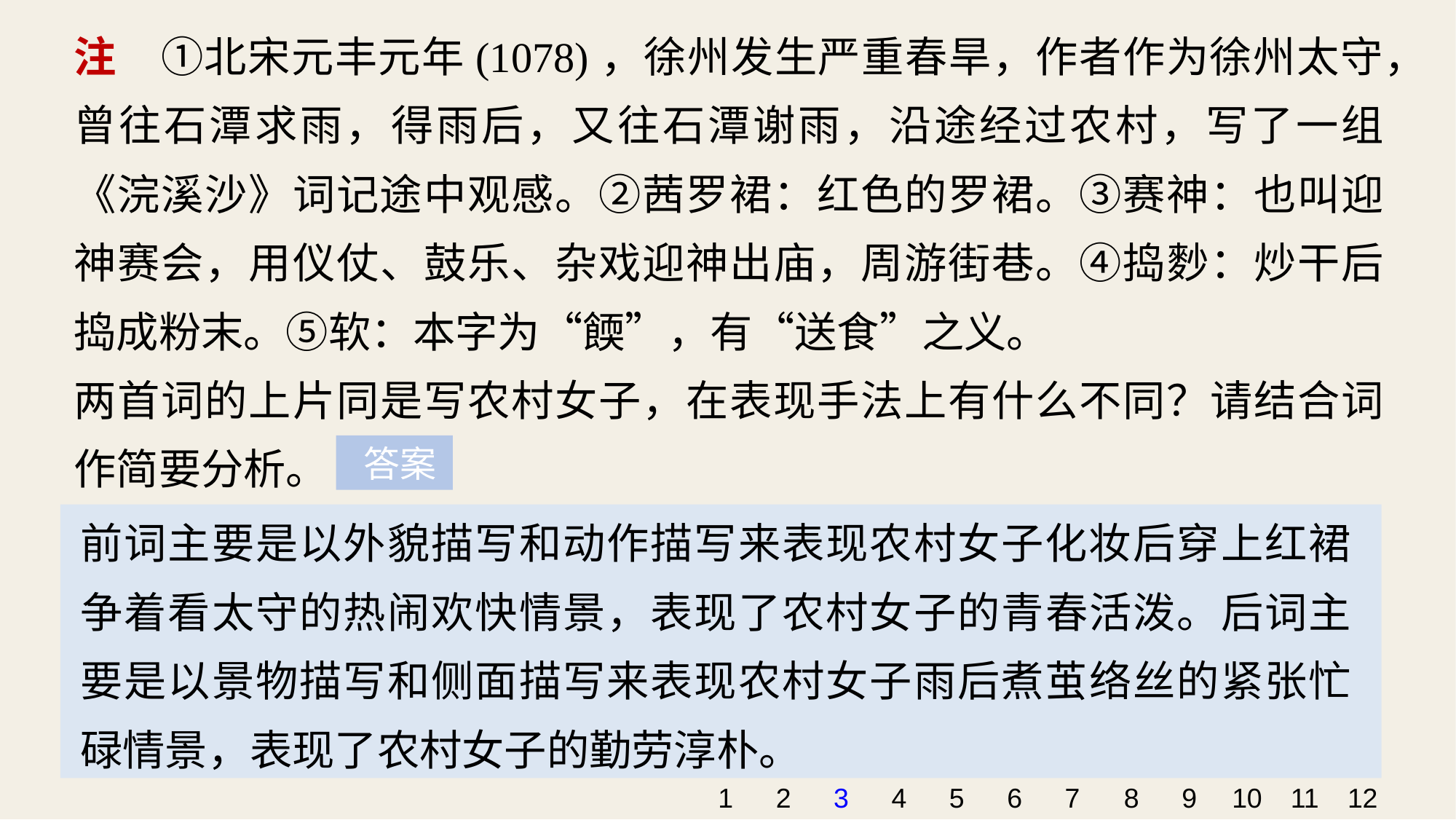

注　①北宋元丰元年(1078)，徐州发生严重春旱，作者作为徐州太守，曾往石潭求雨，得雨后，又往石潭谢雨，沿途经过农村，写了一组《浣溪沙》词记途中观感。②茜罗裙：红色的罗裙。③赛神：也叫迎神赛会，用仪仗、鼓乐、杂戏迎神出庙，周游街巷。④捣麨：炒干后捣成粉末。⑤软：本字为“餪”，有“送食”之义。
两首词的上片同是写农村女子，在表现手法上有什么不同？请结合词作简要分析。
 答案
前词主要是以外貌描写和动作描写来表现农村女子化妆后穿上红裙争着看太守的热闹欢快情景，表现了农村女子的青春活泼。后词主要是以景物描写和侧面描写来表现农村女子雨后煮茧络丝的紧张忙碌情景，表现了农村女子的勤劳淳朴。

1
2
3
4
5
6
7
8
9
10
11
12